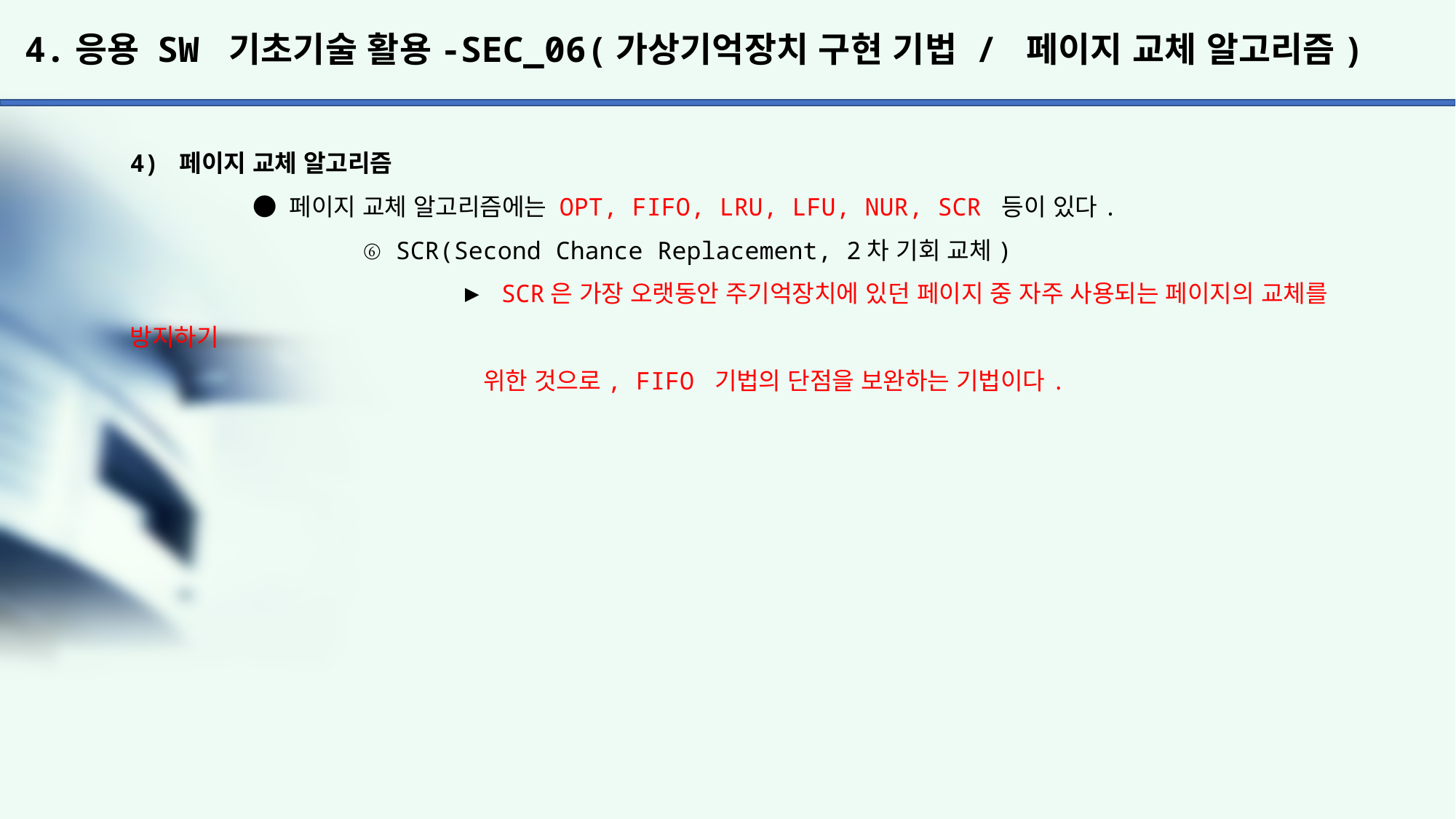

# 4.응용 SW 기초기술 활용-SEC_06(가상기억장치 구현 기법 / 페이지 교체 알고리즘)
4) 페이지 교체 알고리즘
	  ● 페이지 교체 알고리즘에는 OPT, FIFO, LRU, LFU, NUR, SCR 등이 있다.
		 ⑥ SCR(Second Chance Replacement, 2차 기회 교체)
			▶ SCR은 가장 오랫동안 주기억장치에 있던 페이지 중 자주 사용되는 페이지의 교체를 방지하기
			   위한 것으로, FIFO 기법의 단점을 보완하는 기법이다.